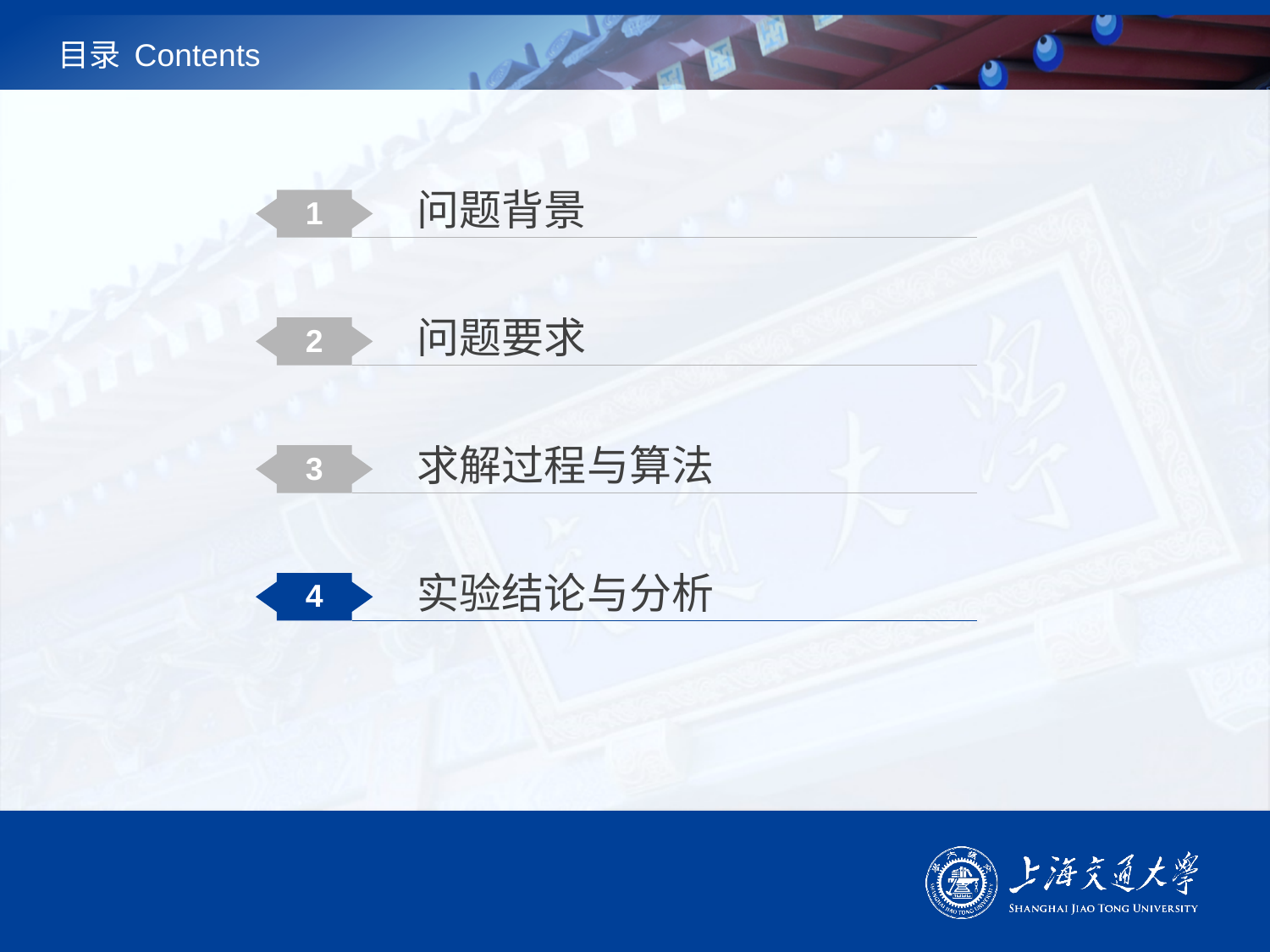

# 目录 Contents
问题背景
1

问题要求
2

求解过程与算法
3

实验结论与分析
4